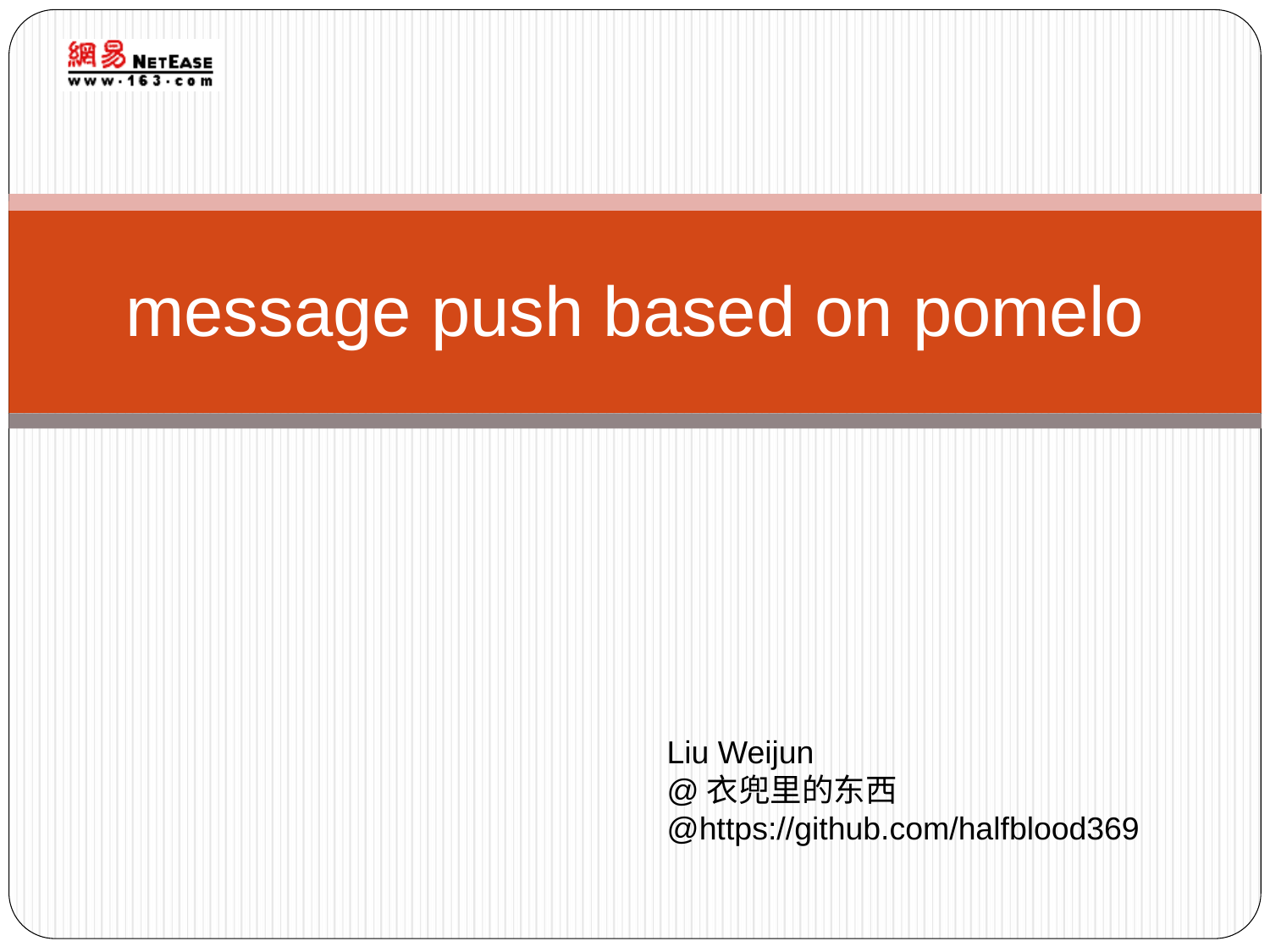

message push based on pomelo
	Liu Weijun
	@衣兜里的东西
	@https://github.com/halfblood369